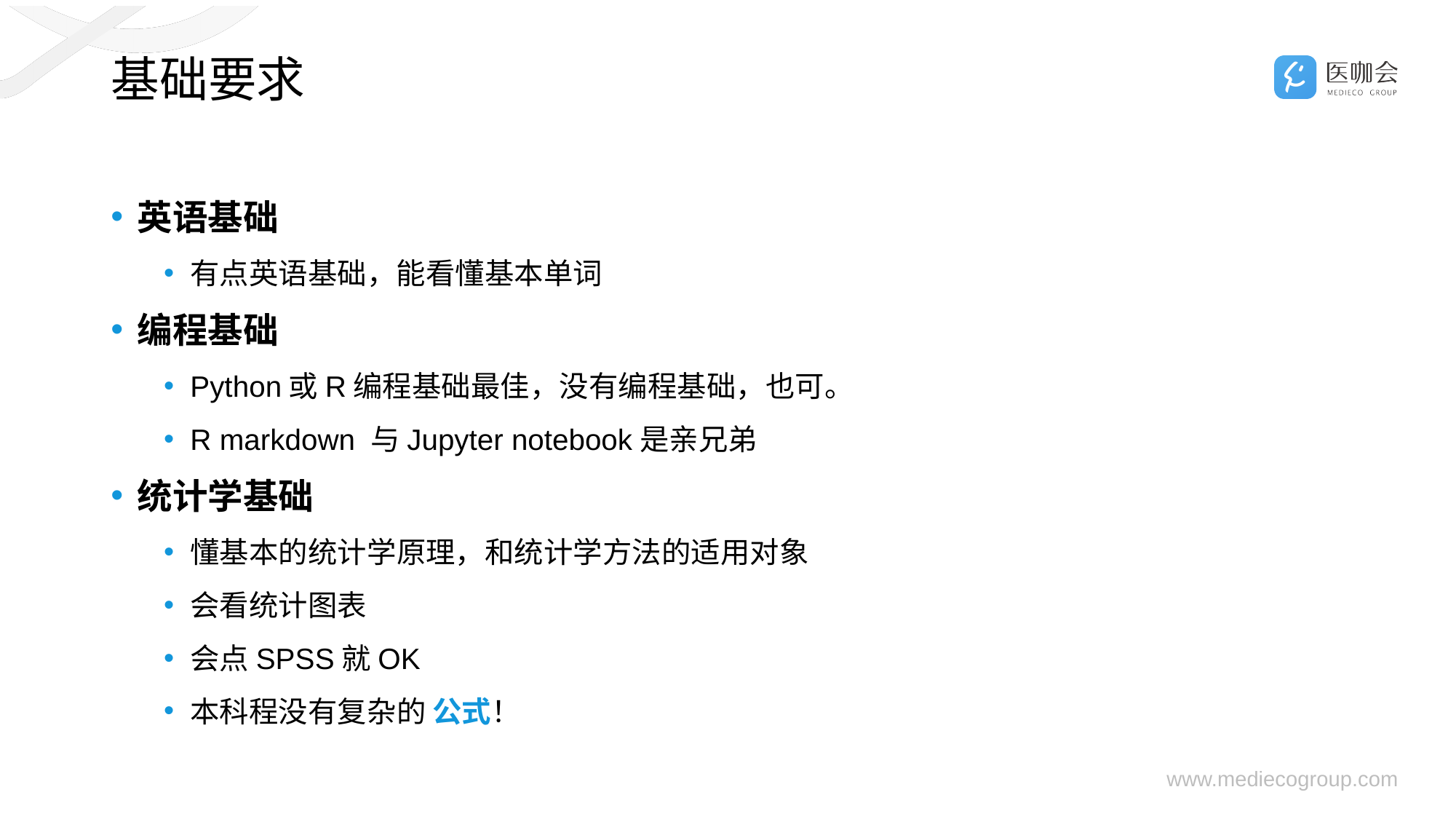

# 基础要求
英语基础
有点英语基础，能看懂基本单词
编程基础
Python或R编程基础最佳，没有编程基础，也可。
R markdown 与Jupyter notebook是亲兄弟
统计学基础
懂基本的统计学原理，和统计学方法的适用对象
会看统计图表
会点SPSS就OK
本科程没有复杂的 公式！